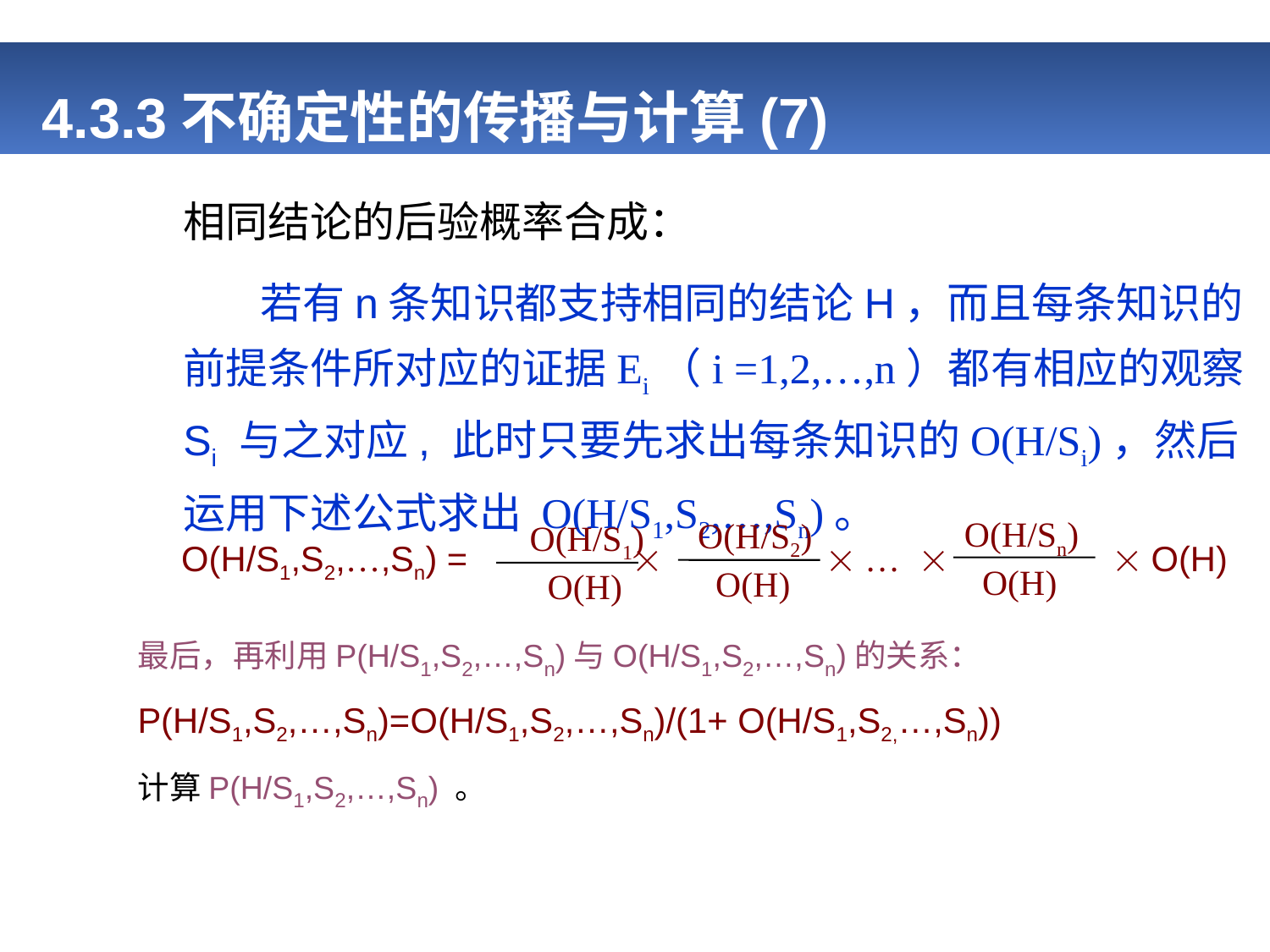

# 4.3.3不确定性的传播与计算(7)
相同结论的后验概率合成：
       若有n条知识都支持相同的结论H，而且每条知识的前提条件所对应的证据Ei（i =1,2,…,n）都有相应的观察Si 与之对应, 此时只要先求出每条知识的O(H/Si)，然后运用下述公式求出 O(H/S1,S2,…,Sn)。

O(H/Sn)
  O(H)
O(H/S2)
  O(H)
O(H/S1)
  O(H)
O(H/S1,S2,…,Sn) =                 ×                 × …  ×                 × O(H)

最后，再利用P(H/S1,S2,…,Sn)与O(H/S1,S2,…,Sn)的关系：
P(H/S1,S2,…,Sn)=O(H/S1,S2,…,Sn)/(1+ O(H/S1,S2,…,Sn))
计算P(H/S1,S2,…,Sn) 。